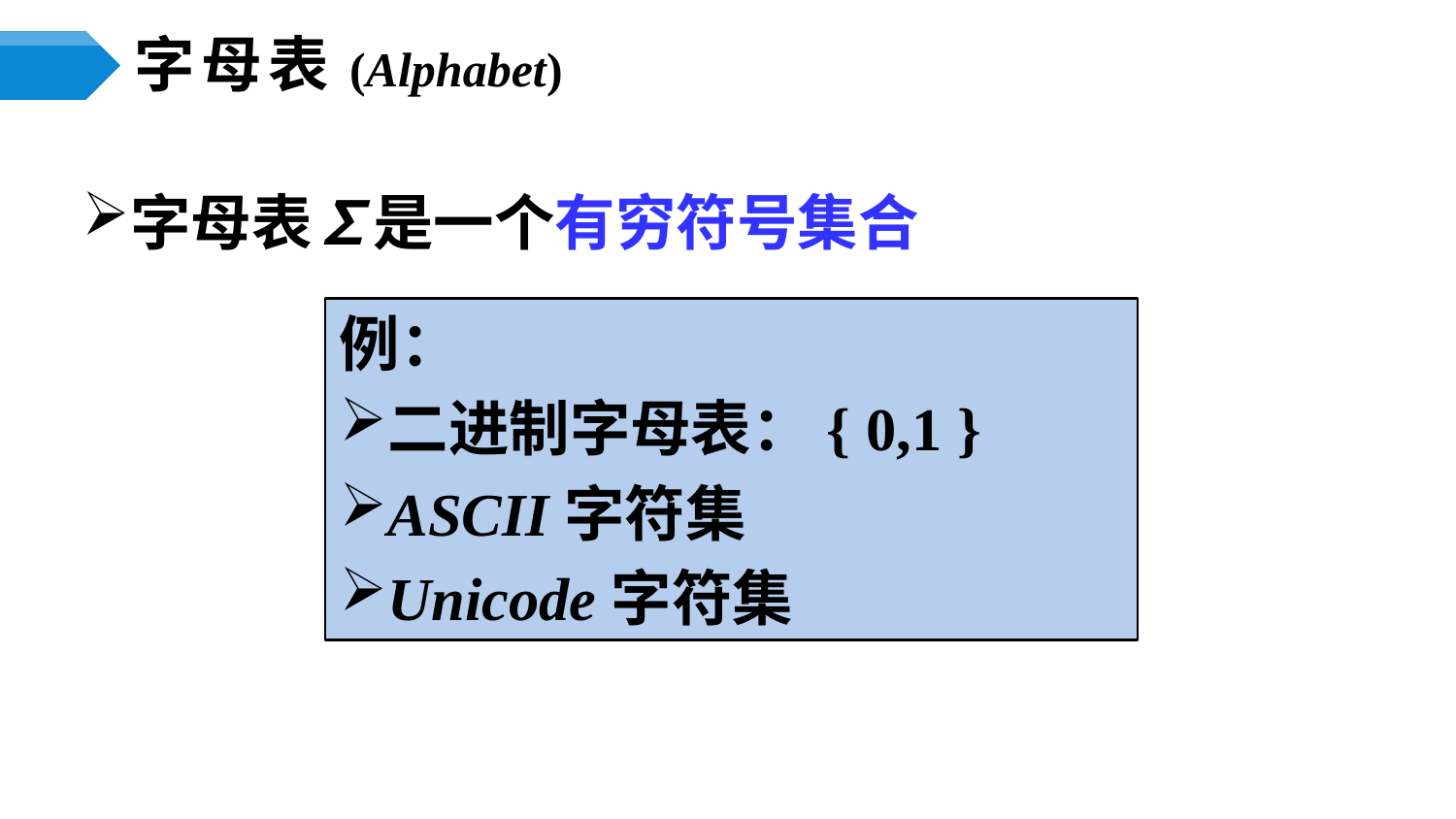

# 字母表(Alphabet)
字母表∑是一个有穷符号集合

例：
二进制字母表：{ 0,1 }
ASCII字符集
Unicode字符集